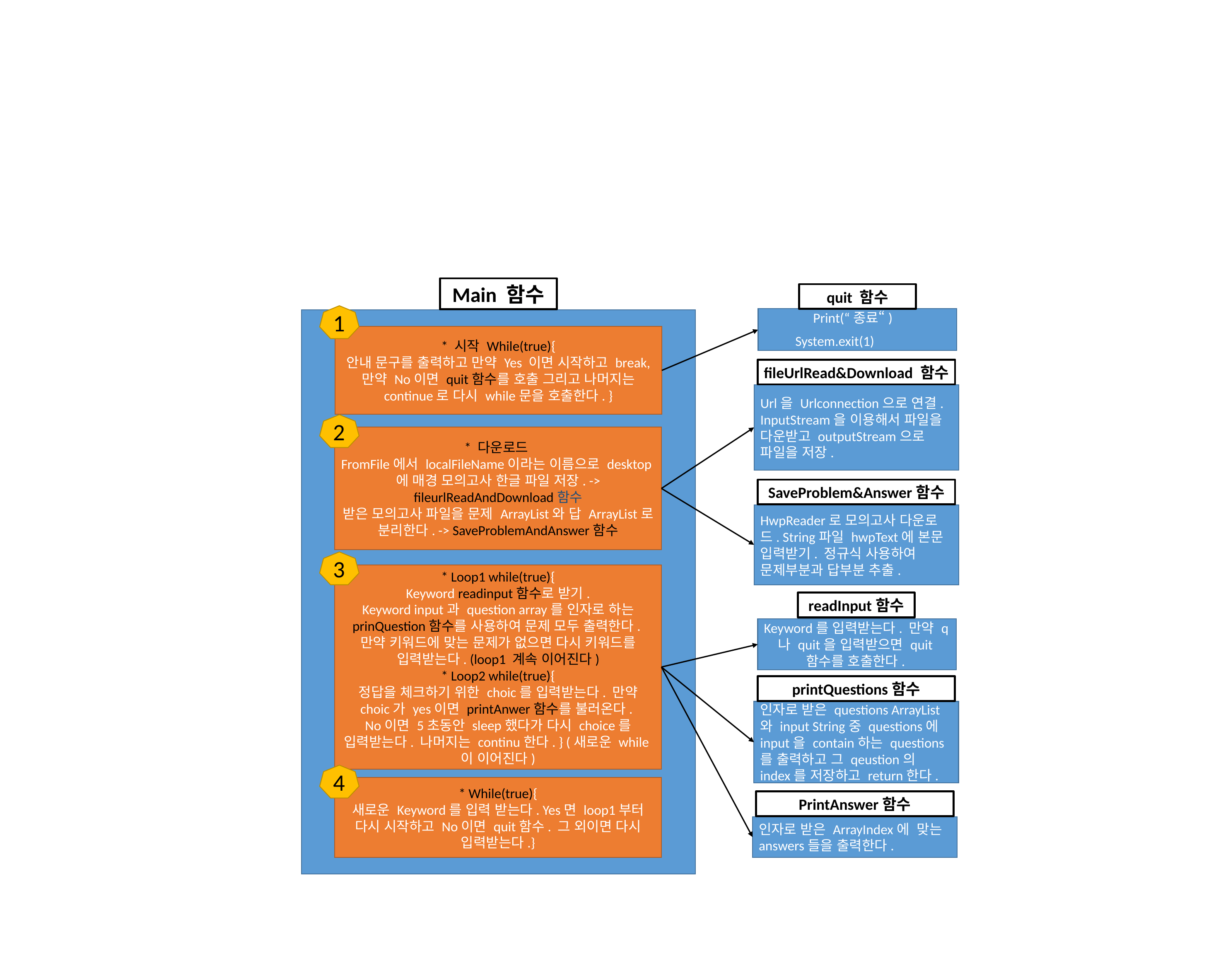

Main 함수
quit 함수
1
Print(“종료“)
System.exit(1)

* 시작 While(true){
안내 문구를 출력하고 만약 Yes 이면 시작하고 break, 만약 No이면 quit함수를 호출 그리고 나머지는 continue로 다시 while문을 호출한다. }
fileUrlRead&Download 함수
Url을 Urlconnection으로 연결. InputStream을 이용해서 파일을 다운받고 outputStream으로 파일을 저장.
2
* 다운로드
FromFile에서 localFileName이라는 이름으로 desktop에 매경 모의고사 한글 파일 저장. -> fileurlReadAndDownload함수
받은 모의고사 파일을 문제 ArrayList와 답 ArrayList로 분리한다. -> SaveProblemAndAnswer함수
SaveProblem&Answer함수
HwpReader로 모의고사 다운로드. String파일 hwpText에 본문 입력받기. 정규식 사용하여 문제부분과 답부분 추출.
3
* Loop1 while(true){
Keyword readinput함수로 받기.
Keyword input과 question array를 인자로 하는 prinQuestion함수를 사용하여 문제 모두 출력한다.
만약 키워드에 맞는 문제가 없으면 다시 키워드를 입력받는다. (loop1 계속 이어진다)
* Loop2 while(true){
정답을 체크하기 위한 choic를 입력받는다. 만약 choic가 yes이면 printAnwer함수를 불러온다.
No이면 5초동안 sleep했다가 다시 choice를 입력받는다. 나머지는 continu한다. } (새로운 while이 이어진다)
readInput함수
Keyword를 입력받는다. 만약 q나 quit을 입력받으면 quit함수를 호출한다.
printQuestions함수
인자로 받은 questions ArrayList와 input String중 questions에 input을 contain하는 questions를 출력하고 그 qeustion의 index를 저장하고 return한다.
4
* While(true){
새로운 Keyword를 입력 받는다. Yes면 loop1부터 다시 시작하고 No이면 quit함수. 그 외이면 다시 입력받는다.}
PrintAnswer함수
인자로 받은 ArrayIndex에  맞는 answers들을 출력한다.